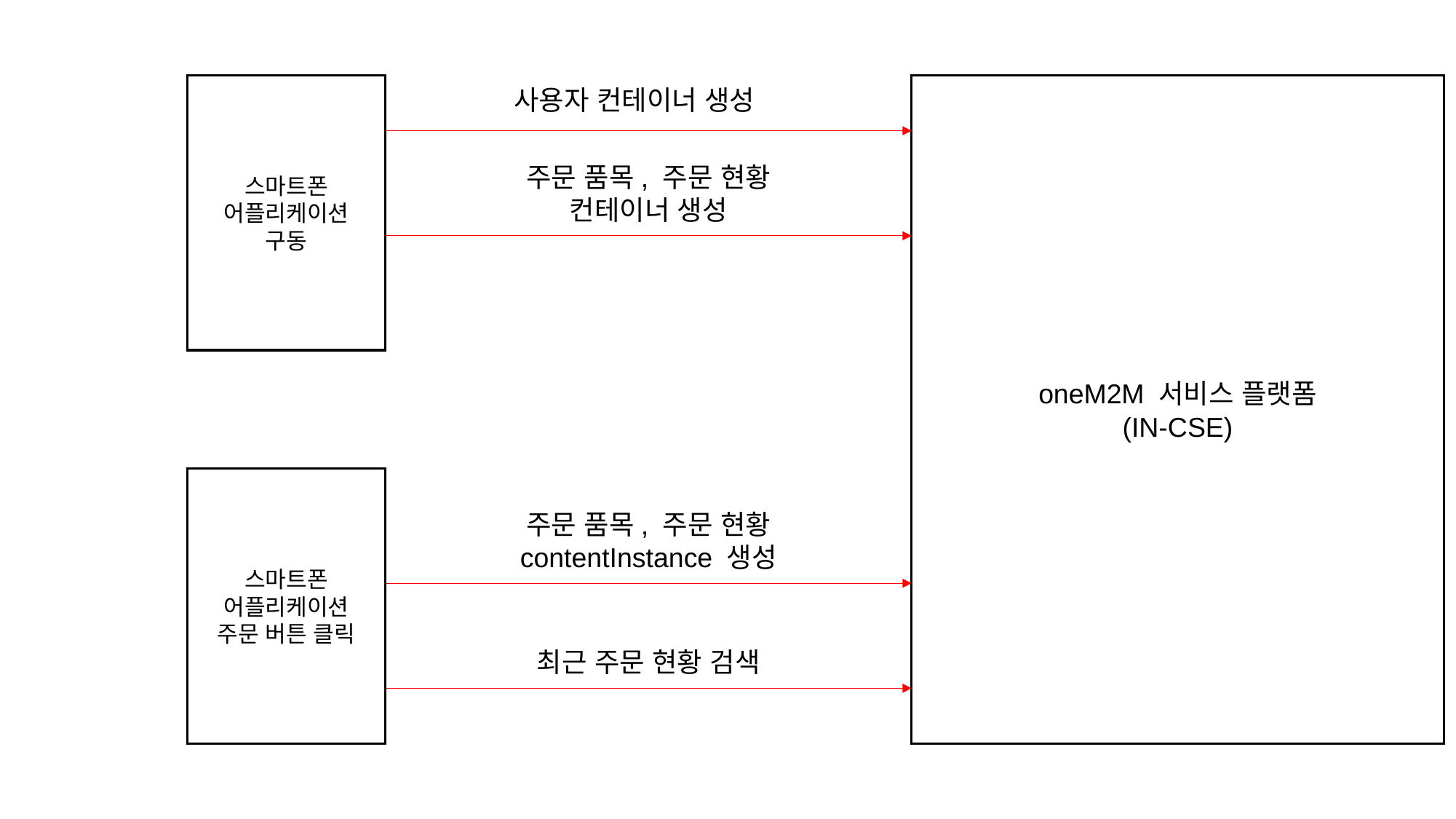

스마트폰
어플리케이션
구동
oneM2M 서비스 플랫폼
(IN-CSE)
사용자 컨테이너 생성
주문 품목, 주문 현황 컨테이너 생성
스마트폰
어플리케이션
주문 버튼 클릭
주문 품목, 주문 현황 contentInstance 생성
최근 주문 현황 검색